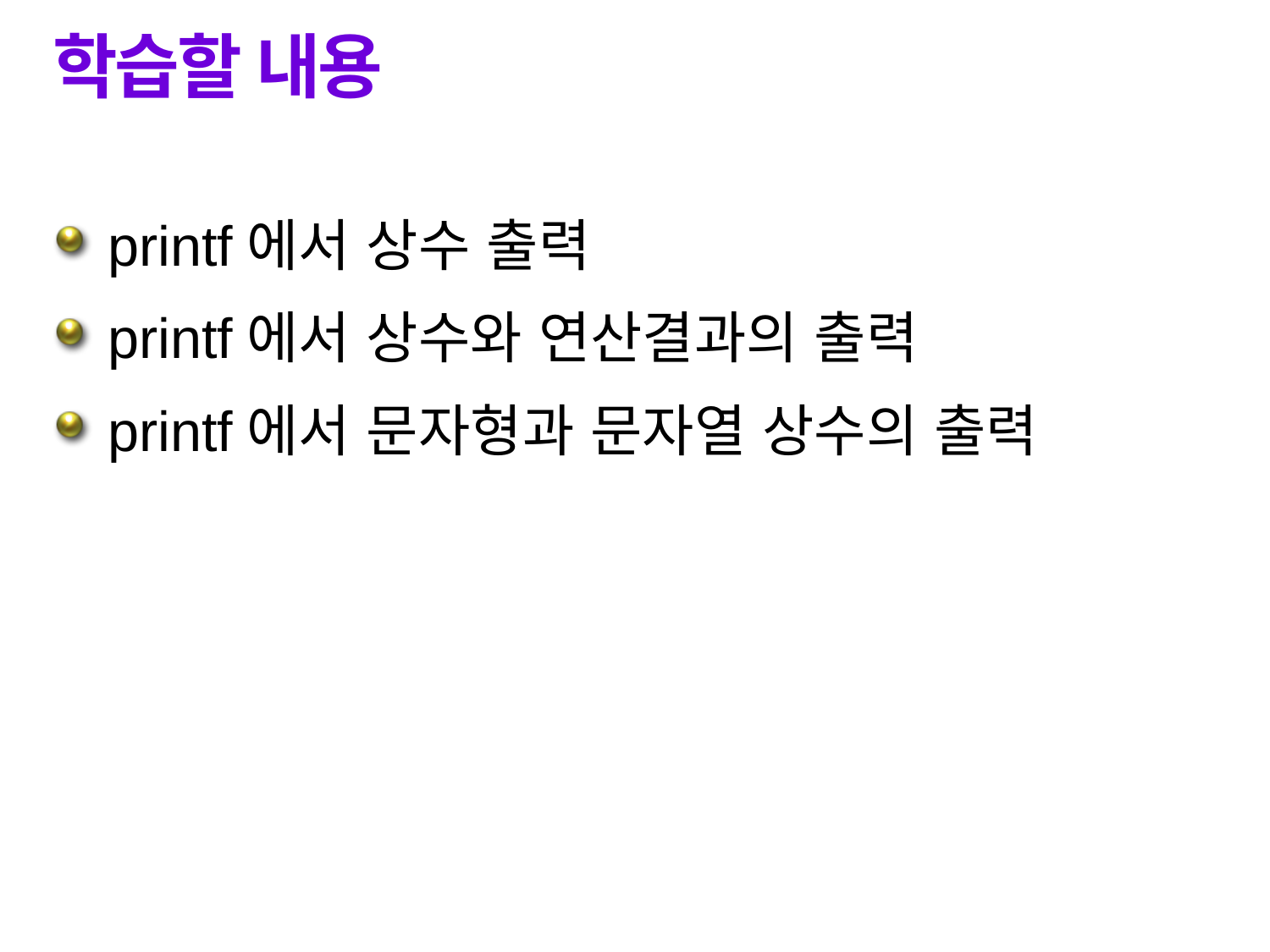

# 학습할 내용
printf에서 상수 출력
printf에서 상수와 연산결과의 출력
printf에서 문자형과 문자열 상수의 출력